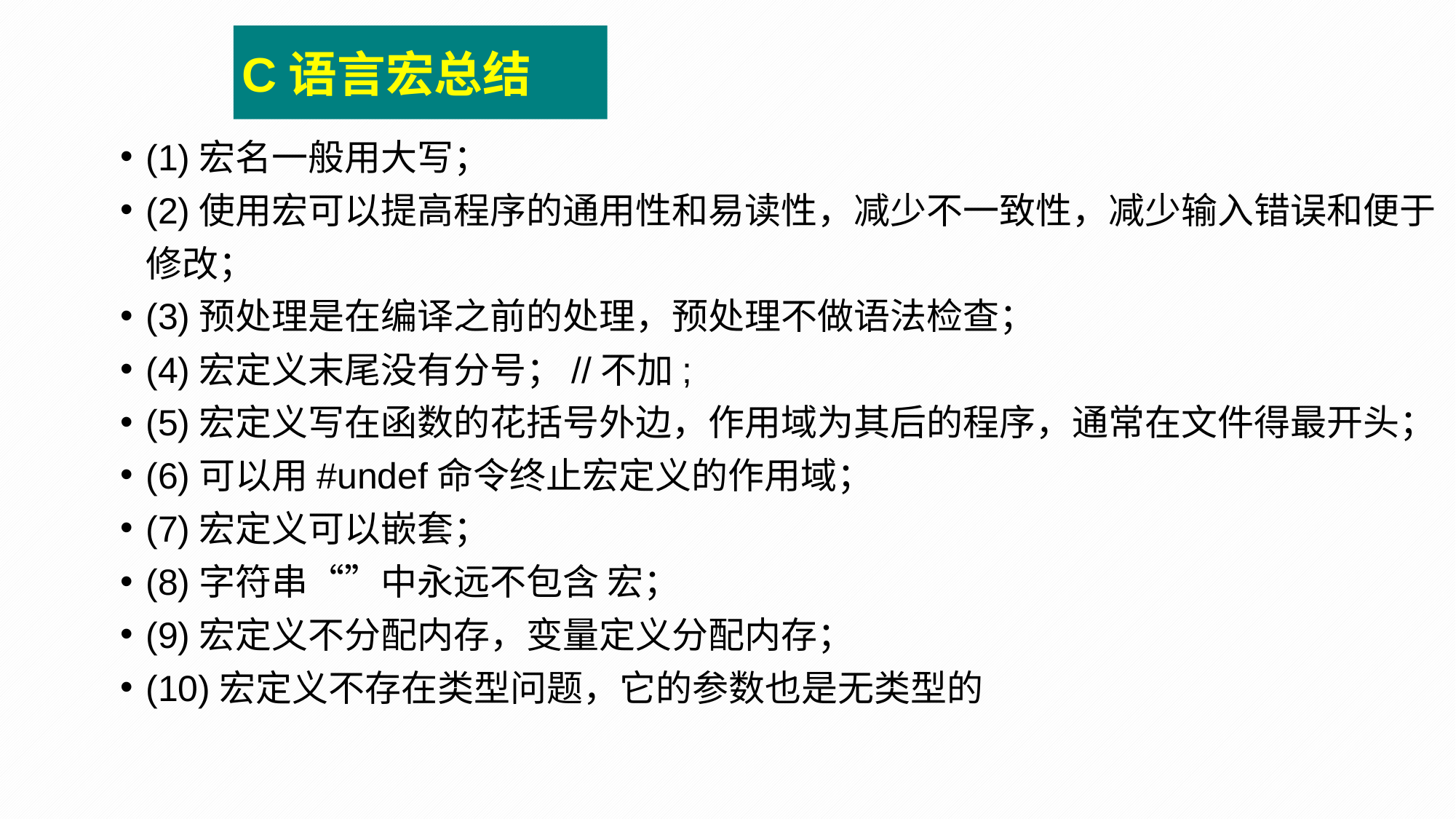

C语言宏总结
(1)宏名一般用大写；
(2)使用宏可以提高程序的通用性和易读性，减少不一致性，减少输入错误和便于修改；
(3)预处理是在编译之前的处理，预处理不做语法检查；
(4)宏定义末尾没有分号；//不加;
(5)宏定义写在函数的花括号外边，作用域为其后的程序，通常在文件得最开头；
(6)可以用#undef命令终止宏定义的作用域；
(7)宏定义可以嵌套；
(8)字符串“”中永远不包含 宏；
(9)宏定义不分配内存，变量定义分配内存；
(10)宏定义不存在类型问题，它的参数也是无类型的